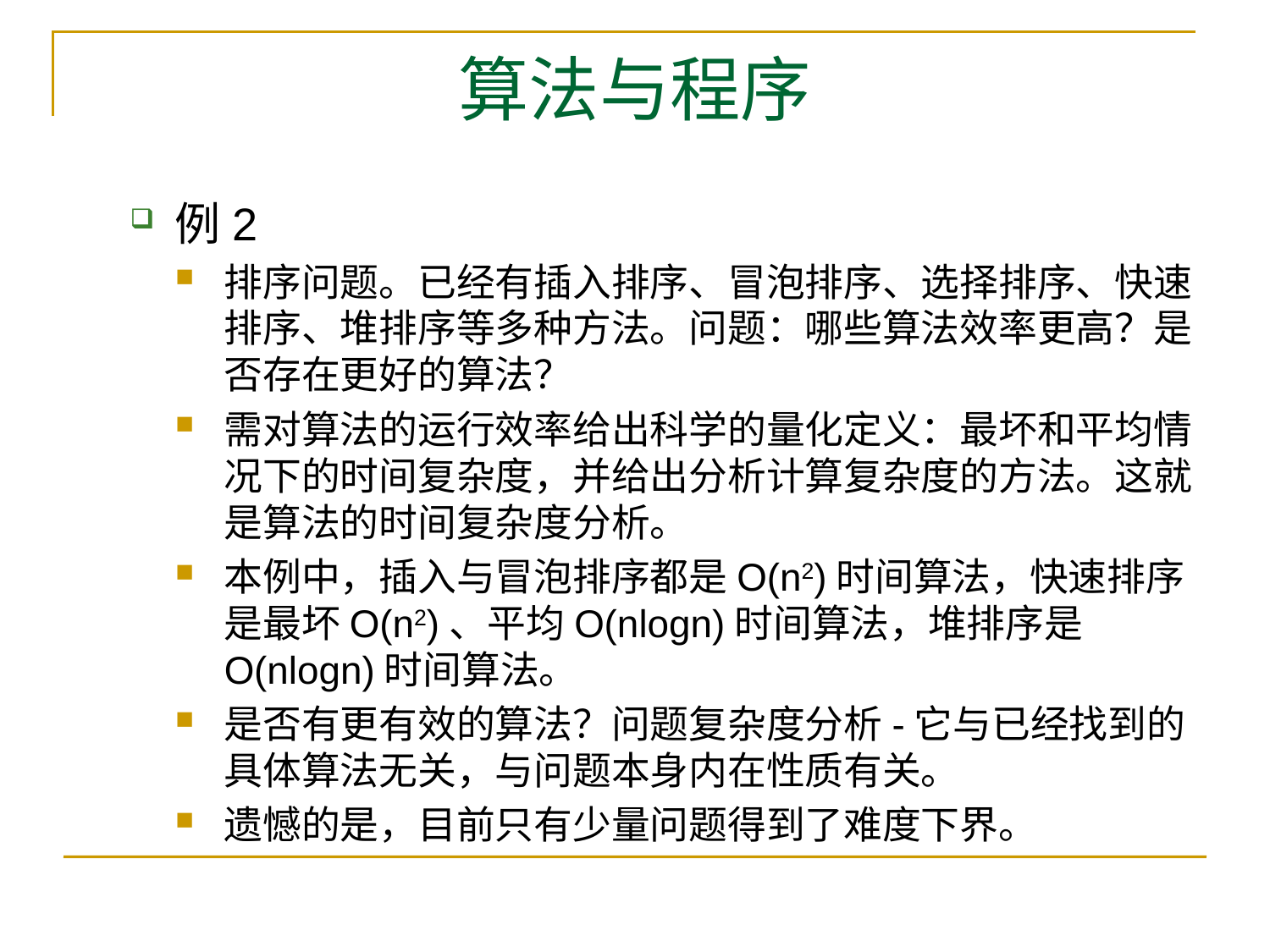

# 算法与程序
例2
排序问题。已经有插入排序、冒泡排序、选择排序、快速排序、堆排序等多种方法。问题：哪些算法效率更高？是否存在更好的算法？
需对算法的运行效率给出科学的量化定义：最坏和平均情况下的时间复杂度，并给出分析计算复杂度的方法。这就是算法的时间复杂度分析。
本例中，插入与冒泡排序都是O(n2)时间算法，快速排序是最坏O(n2)、平均O(nlogn)时间算法，堆排序是O(nlogn)时间算法。
是否有更有效的算法？问题复杂度分析-它与已经找到的具体算法无关，与问题本身内在性质有关。
遗憾的是，目前只有少量问题得到了难度下界。